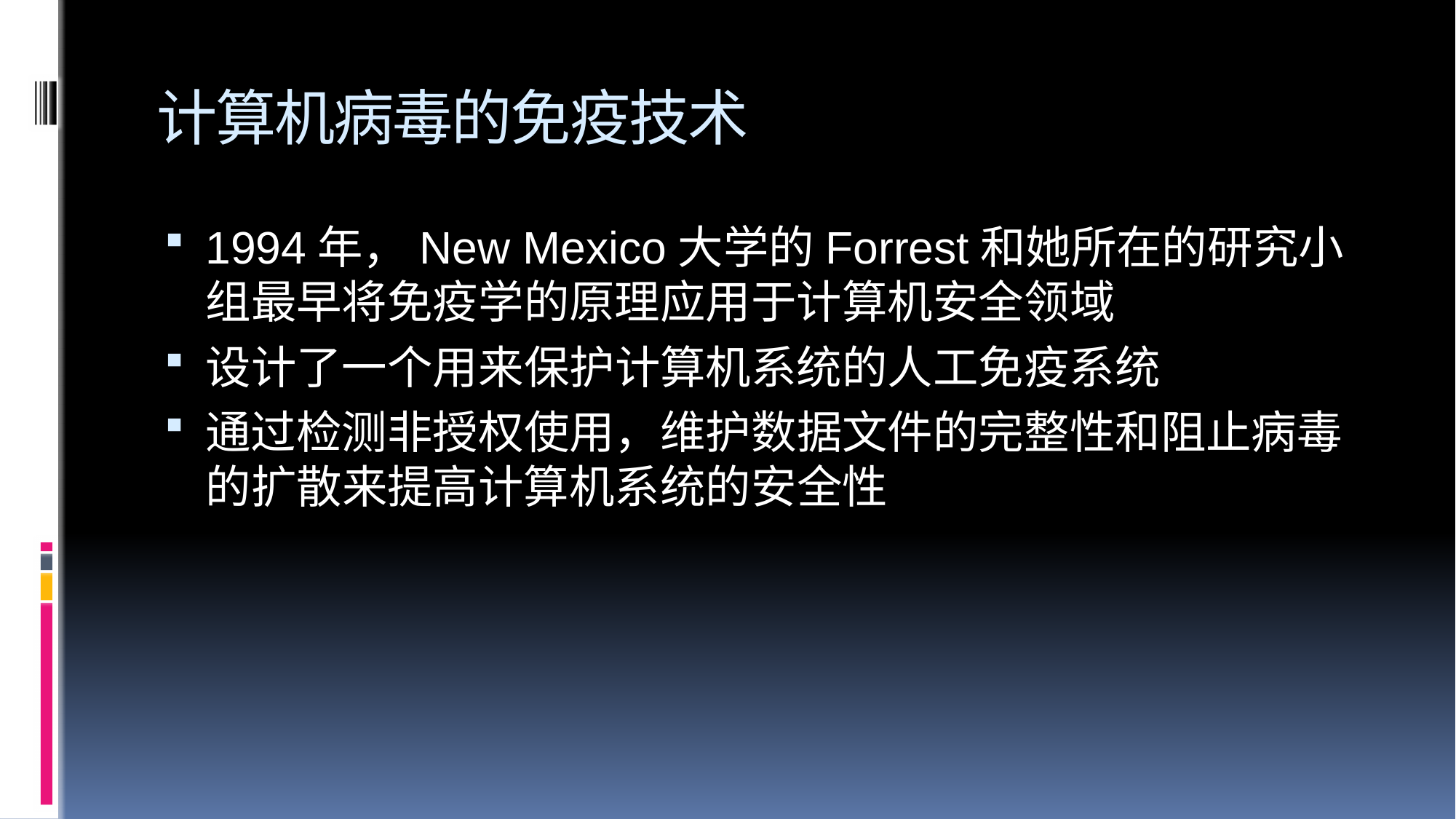

# 计算机病毒的免疫技术
1994年，New Mexico大学的Forrest和她所在的研究小组最早将免疫学的原理应用于计算机安全领域
设计了一个用来保护计算机系统的人工免疫系统
通过检测非授权使用，维护数据文件的完整性和阻止病毒的扩散来提高计算机系统的安全性